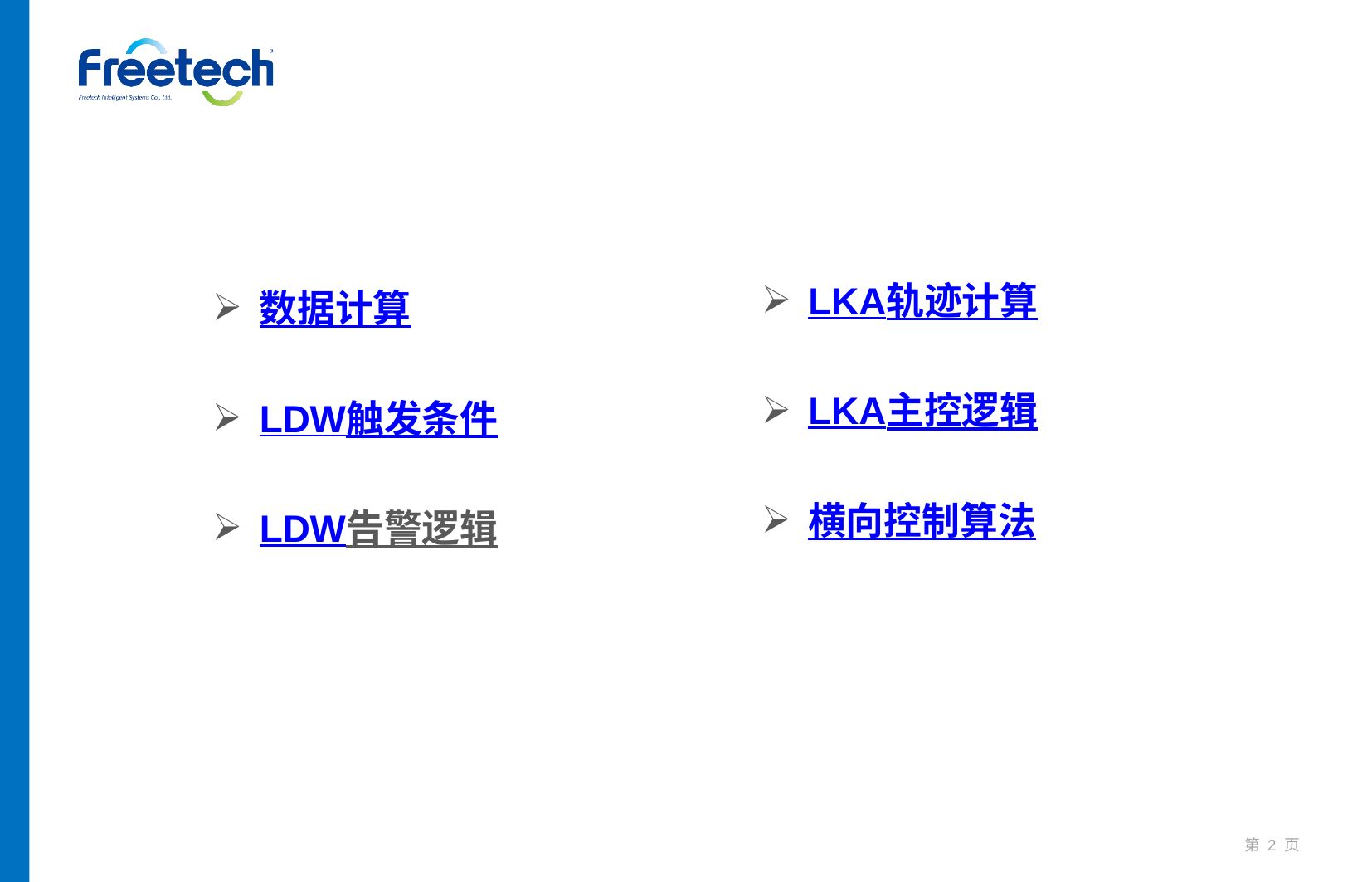

LKA轨迹计算
LKA主控逻辑
横向控制算法

数据计算
LDW触发条件
LDW告警逻辑
第 2 页